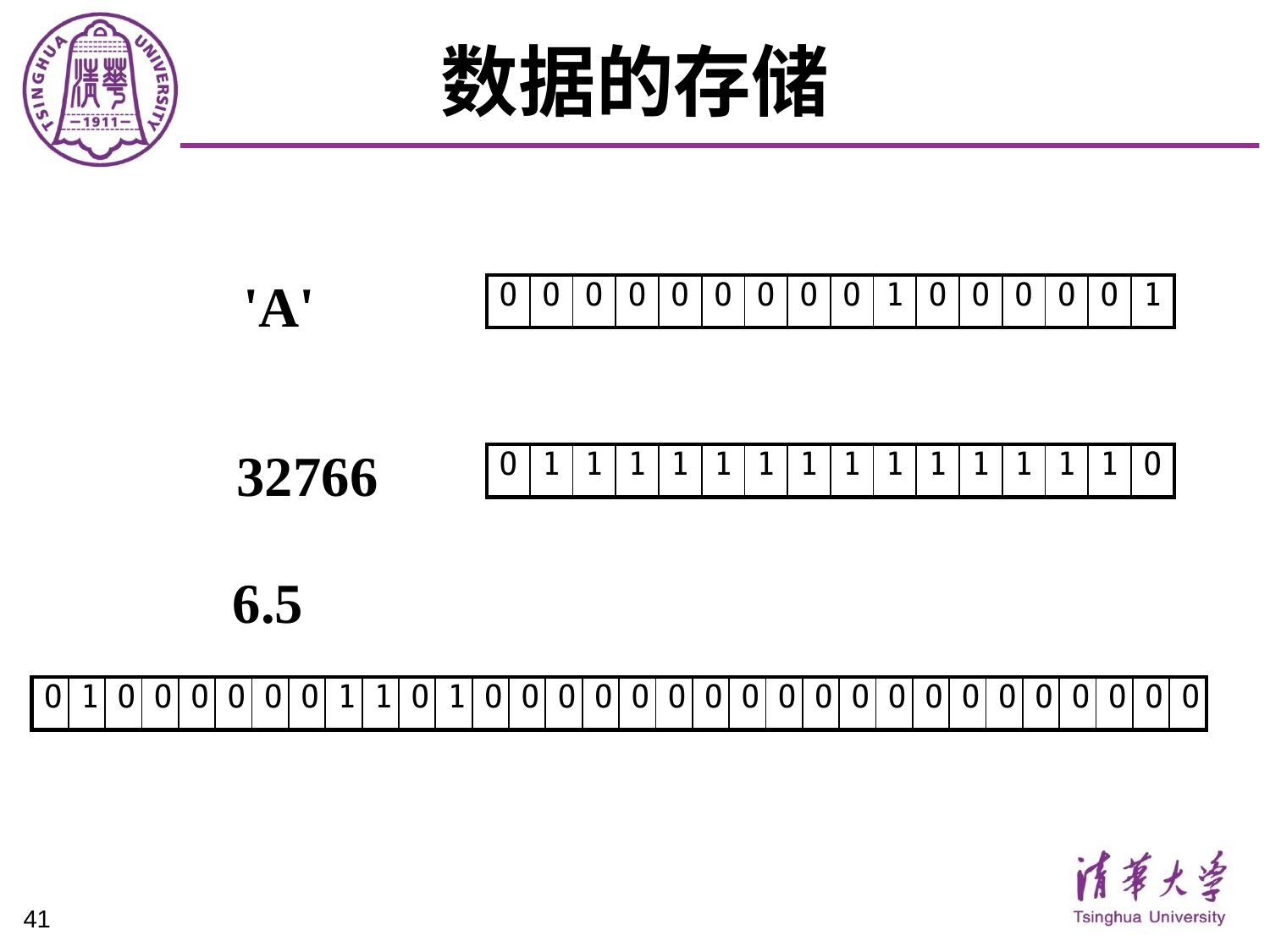

# 数据的存储
'A'
| 0 | 0 | 0 | 0 | 0 | 0 | 0 | 0 | 0 | 1 | 0 | 0 | 0 | 0 | 0 | 1 |
| --- | --- | --- | --- | --- | --- | --- | --- | --- | --- | --- | --- | --- | --- | --- | --- |
 32766
| 0 | 1 | 1 | 1 | 1 | 1 | 1 | 1 | 1 | 1 | 1 | 1 | 1 | 1 | 1 | 0 |
| --- | --- | --- | --- | --- | --- | --- | --- | --- | --- | --- | --- | --- | --- | --- | --- |
6.5
| 0 | 1 | 0 | 0 | 0 | 0 | 0 | 0 | 1 | 1 | 0 | 1 | 0 | 0 | 0 | 0 | 0 | 0 | 0 | 0 | 0 | 0 | 0 | 0 | 0 | 0 | 0 | 0 | 0 | 0 | 0 | 0 |
| --- | --- | --- | --- | --- | --- | --- | --- | --- | --- | --- | --- | --- | --- | --- | --- | --- | --- | --- | --- | --- | --- | --- | --- | --- | --- | --- | --- | --- | --- | --- | --- |
41